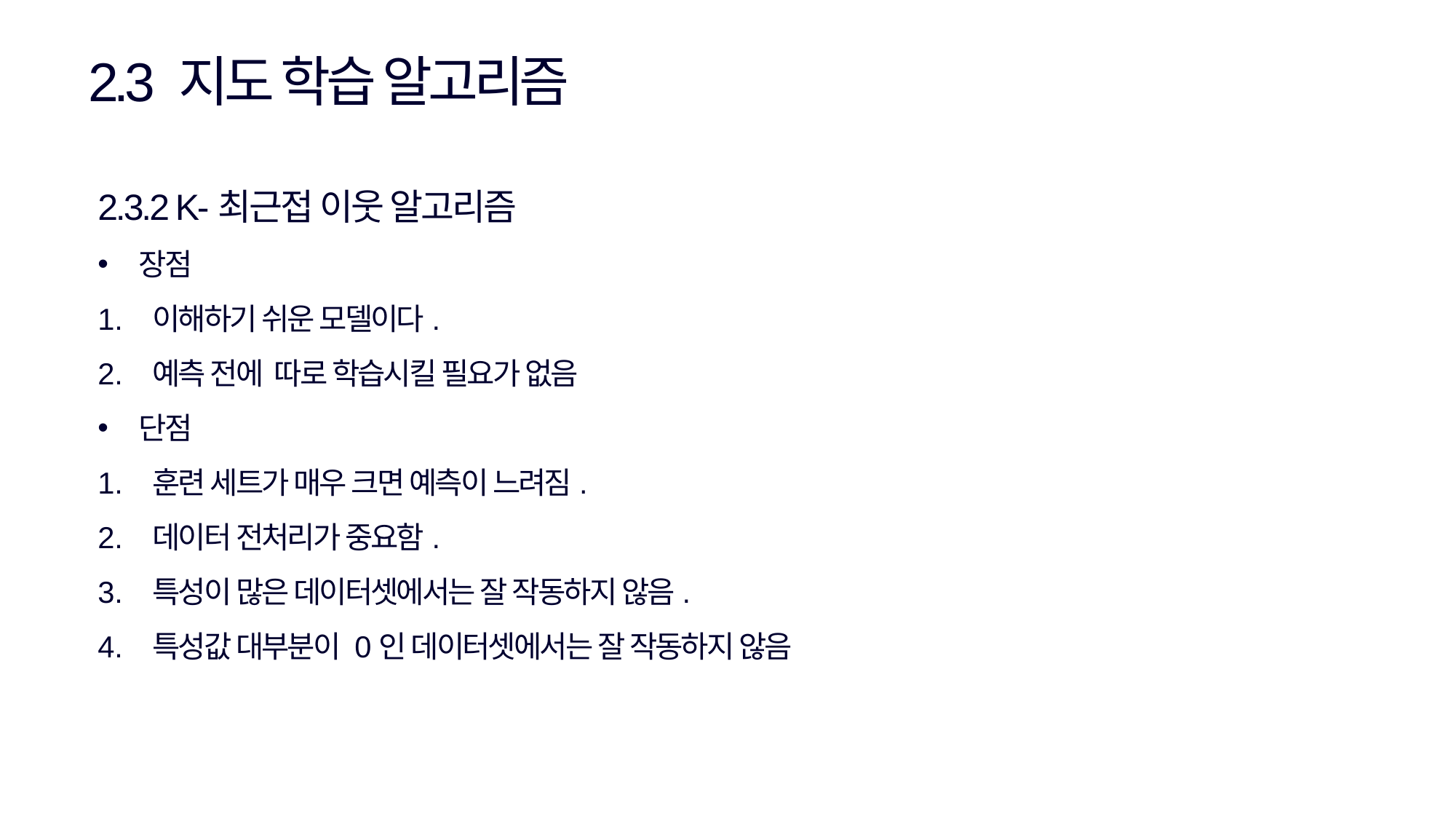

2.3 지도 학습 알고리즘
2.3.2 K-최근접 이웃 알고리즘
장점
이해하기 쉬운 모델이다.
예측 전에  따로 학습시킬 필요가 없음
단점
훈련 세트가 매우 크면 예측이 느려짐.
데이터 전처리가 중요함.
특성이 많은 데이터셋에서는 잘 작동하지 않음.
특성값 대부분이 0인 데이터셋에서는 잘 작동하지 않음